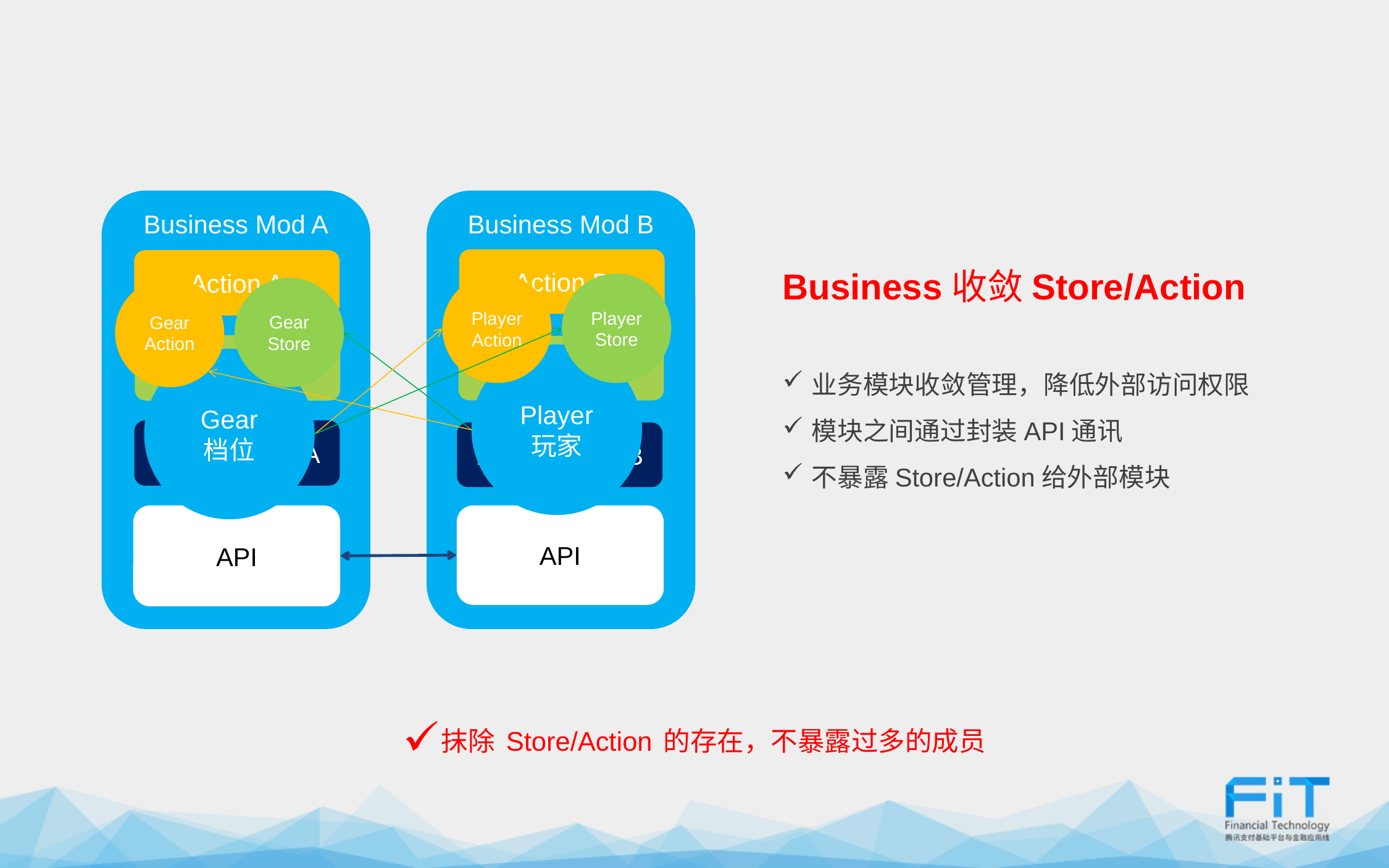

#
Business Mod A
Action A
Store A
React Comp A
API
Business Mod B
Action B
Store B
React Comp B
API
Business收敛Store/Action
Player
Store
Player
Action
Player
玩家
Gear
Store
Gear
Action
Gear
档位
业务模块收敛管理，降低外部访问权限
模块之间通过封装API通讯
不暴露Store/Action给外部模块
抹除Store/Action的存在，不暴露过多的成员